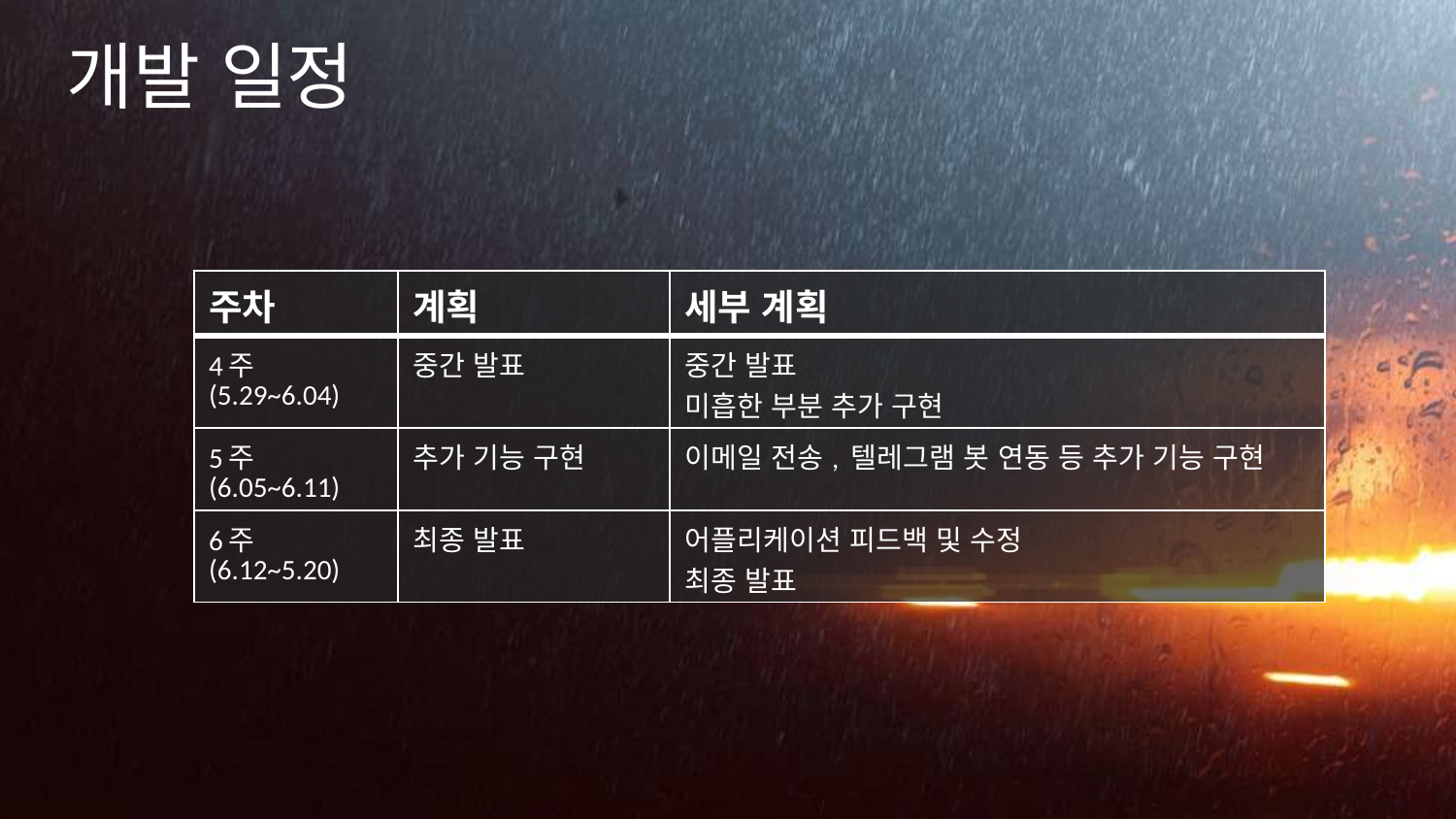

# 개발 일정

| 주차 | 계획 | 세부 계획 |
| --- | --- | --- |
| 4주(5.29~6.04) | 중간 발표 | 중간 발표 미흡한 부분 추가 구현 |
| 5주(6.05~6.11) | 추가 기능 구현 | 이메일 전송, 텔레그램 봇 연동 등 추가 기능 구현 |
| 6주(6.12~5.20) | 최종 발표 | 어플리케이션 피드백 및 수정 최종 발표 |